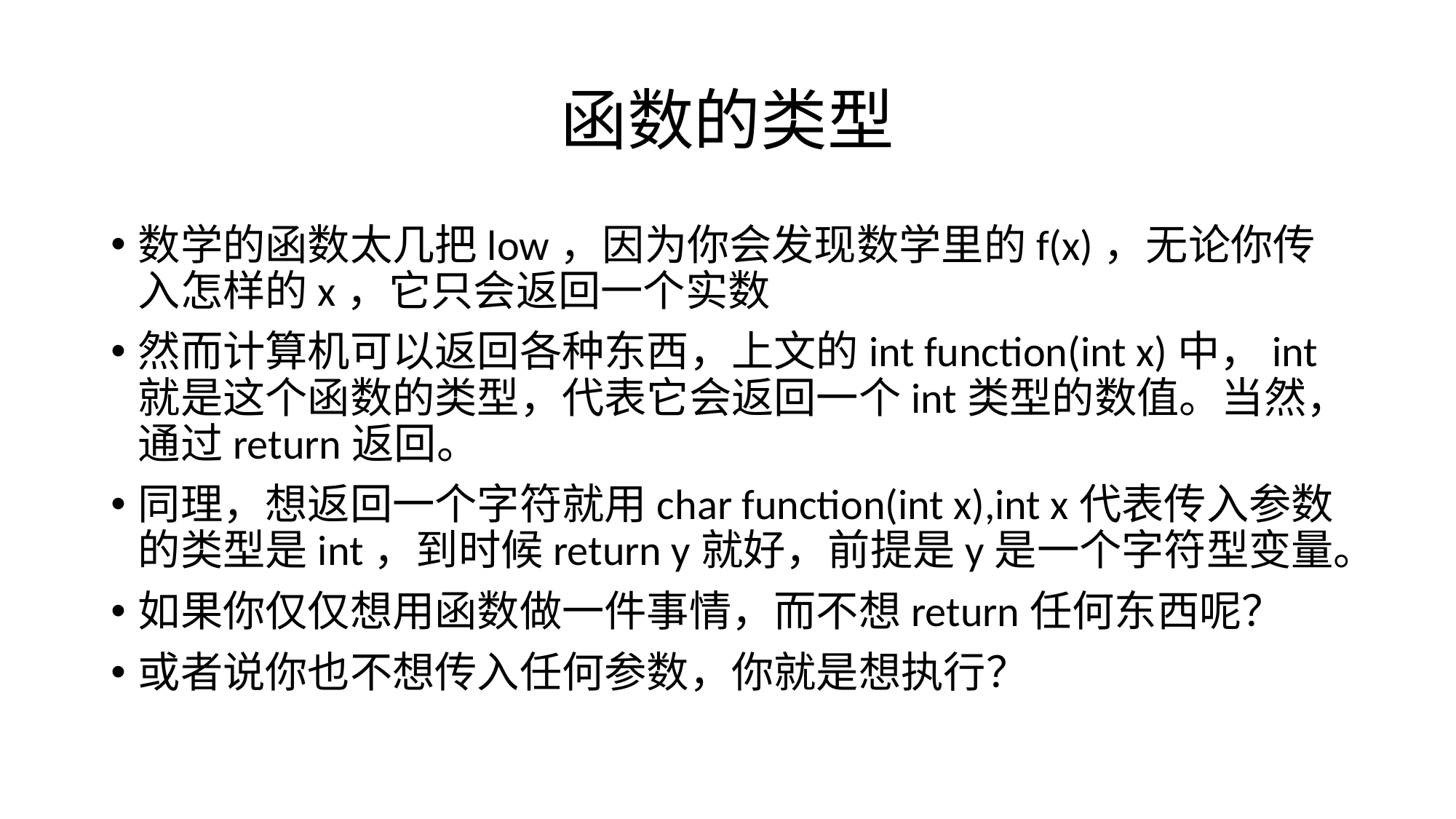

# 函数的类型
数学的函数太几把low，因为你会发现数学里的f(x)，无论你传入怎样的x，它只会返回一个实数
然而计算机可以返回各种东西，上文的int function(int x)中，int就是这个函数的类型，代表它会返回一个int类型的数值。当然，通过return返回。
同理，想返回一个字符就用char function(int x),int x代表传入参数的类型是int，到时候return y就好，前提是y是一个字符型变量。
如果你仅仅想用函数做一件事情，而不想return任何东西呢？
或者说你也不想传入任何参数，你就是想执行？